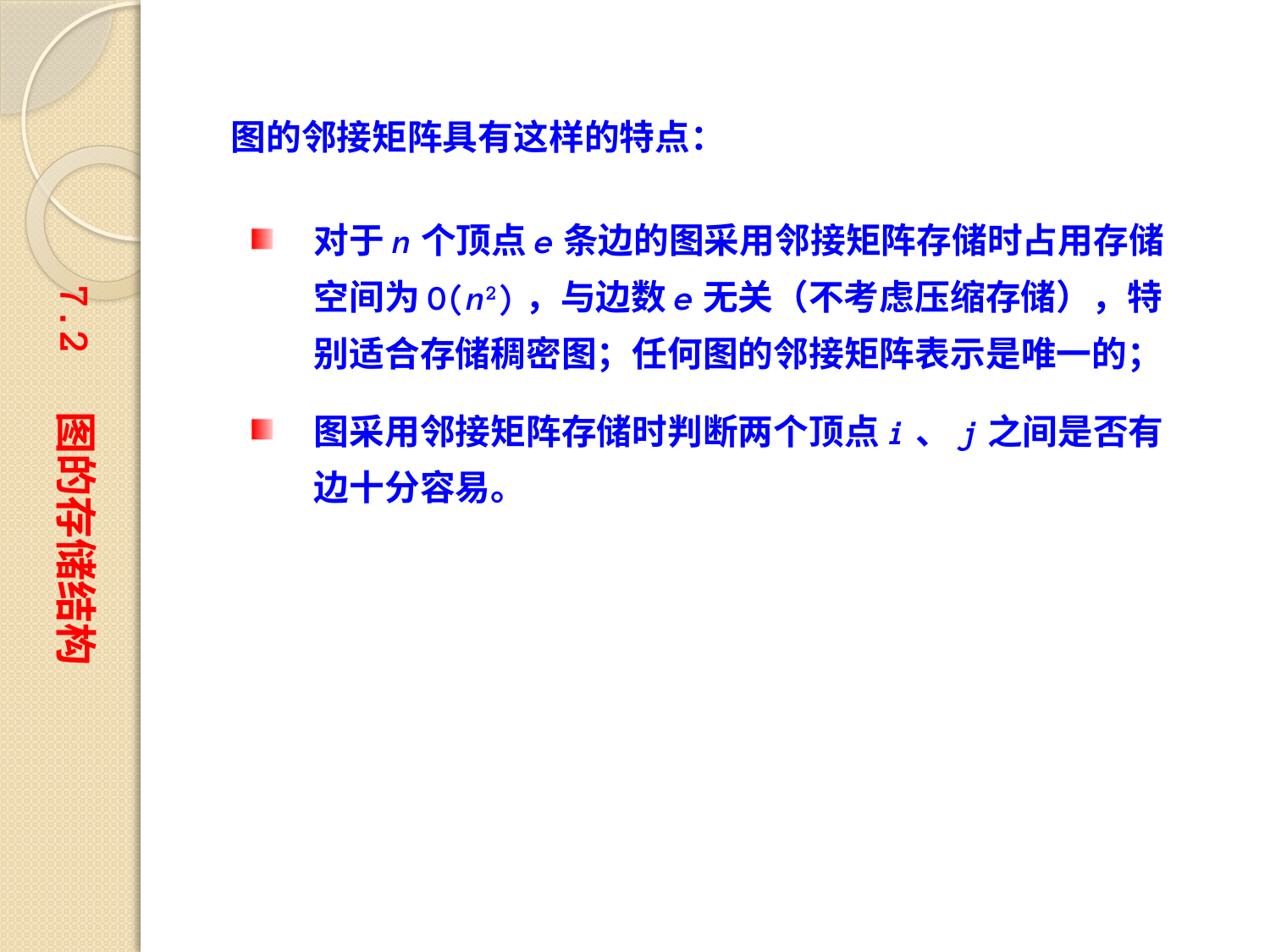

图的邻接矩阵具有这样的特点：
对于n个顶点e条边的图采用邻接矩阵存储时占用存储空间为O(n2)，与边数e无关（不考虑压缩存储），特别适合存储稠密图；任何图的邻接矩阵表示是唯一的；
图采用邻接矩阵存储时判断两个顶点i、j之间是否有边十分容易。
7.2  图的存储结构